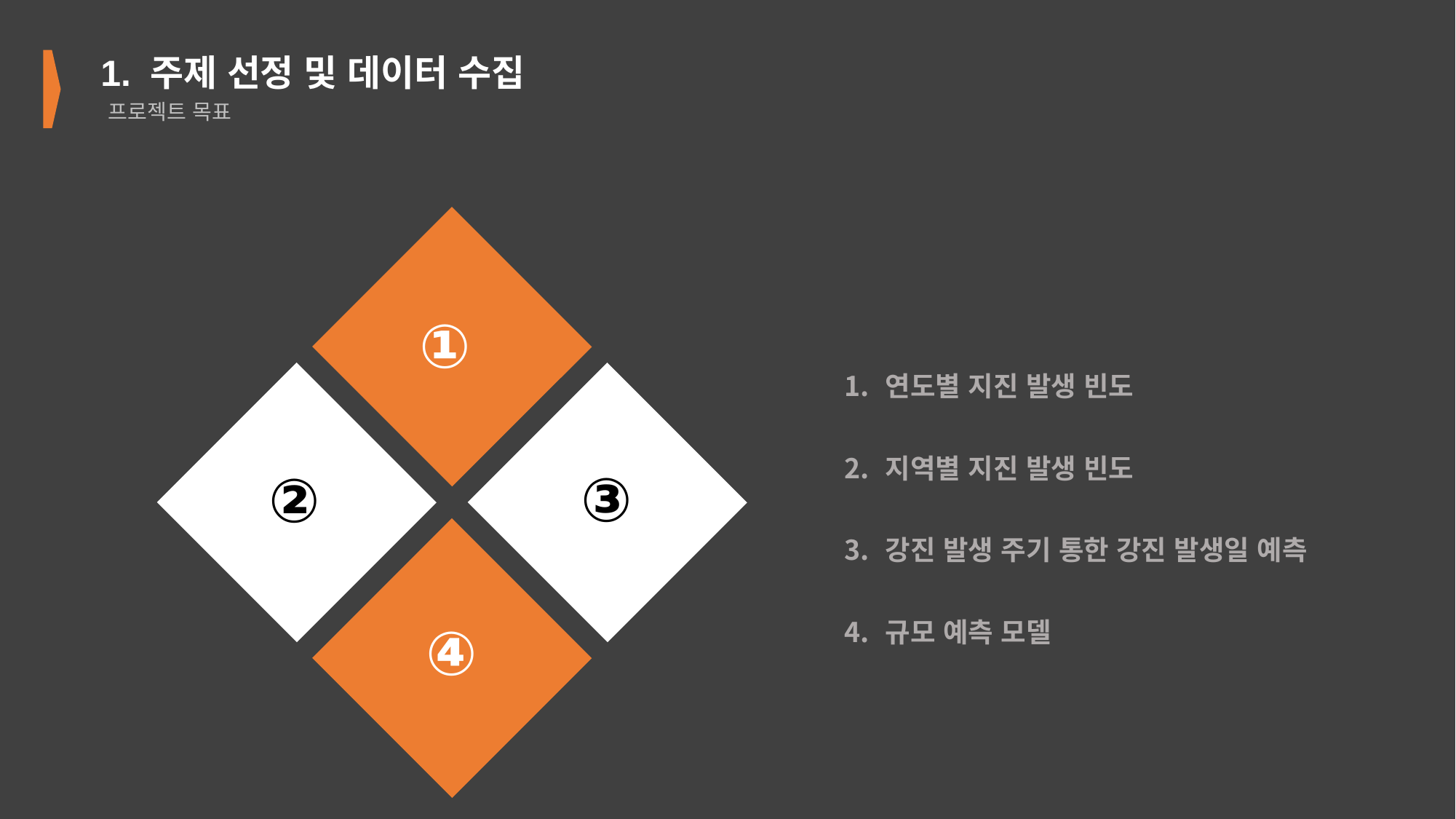

1. 주제 선정 및 데이터 수집

프로젝트 목표

③
②
④
①
연도별 지진 발생 빈도
지역별 지진 발생 빈도
강진 발생 주기 통한 강진 발생일 예측
규모 예측 모델